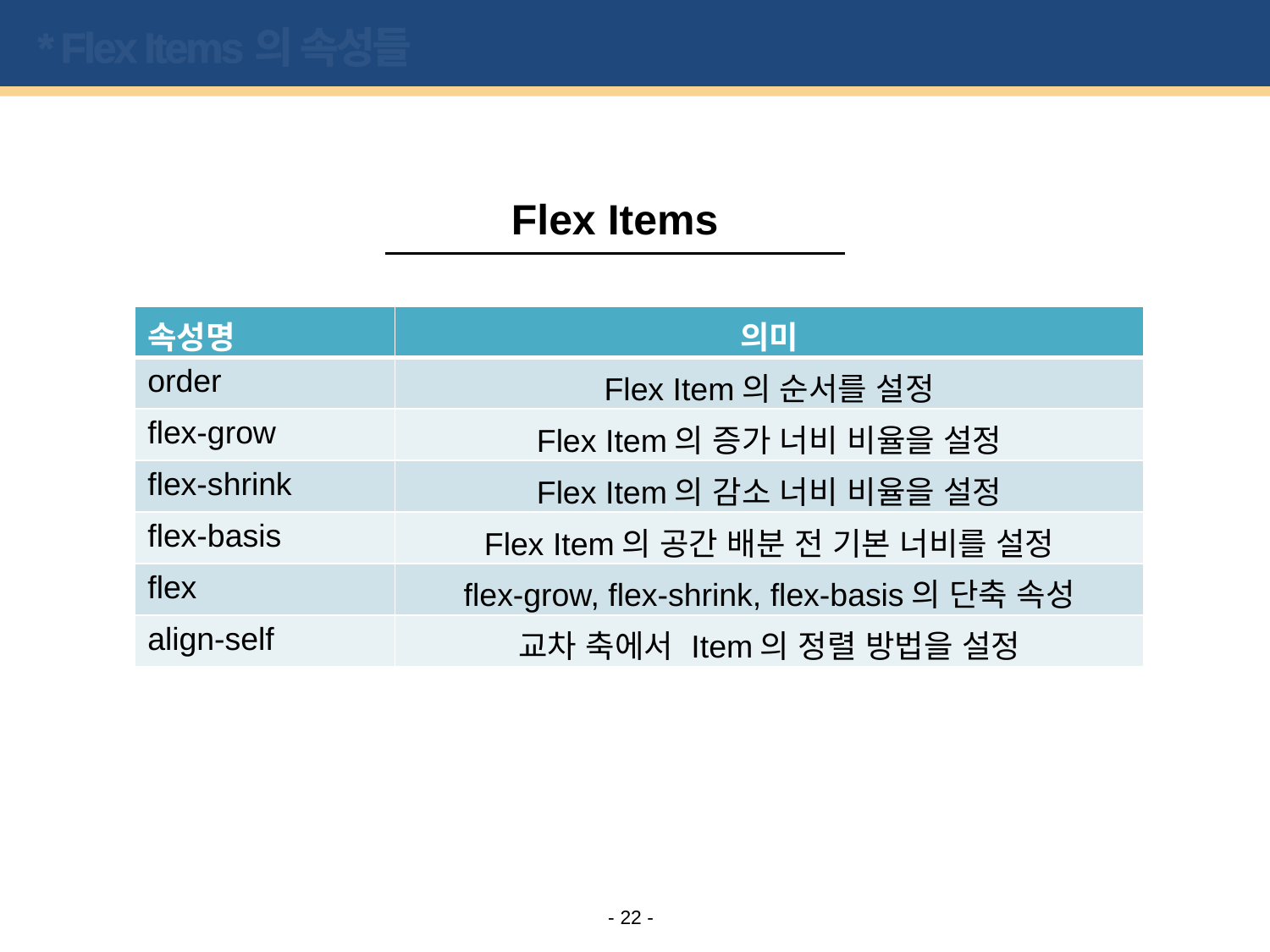

# * Flex Items의 속성들
Flex Items
| 속성명 | 의미 |
| --- | --- |
| order | Flex Item의 순서를 설정 |
| flex-grow | Flex Item의 증가 너비 비율을 설정 |
| flex-shrink | Flex Item의 감소 너비 비율을 설정 |
| flex-basis | Flex Item의 공간 배분 전 기본 너비를 설정 |
| flex | flex-grow, flex-shrink, flex-basis의 단축 속성 |
| align-self | 교차 축에서 Item의 정렬 방법을 설정 |